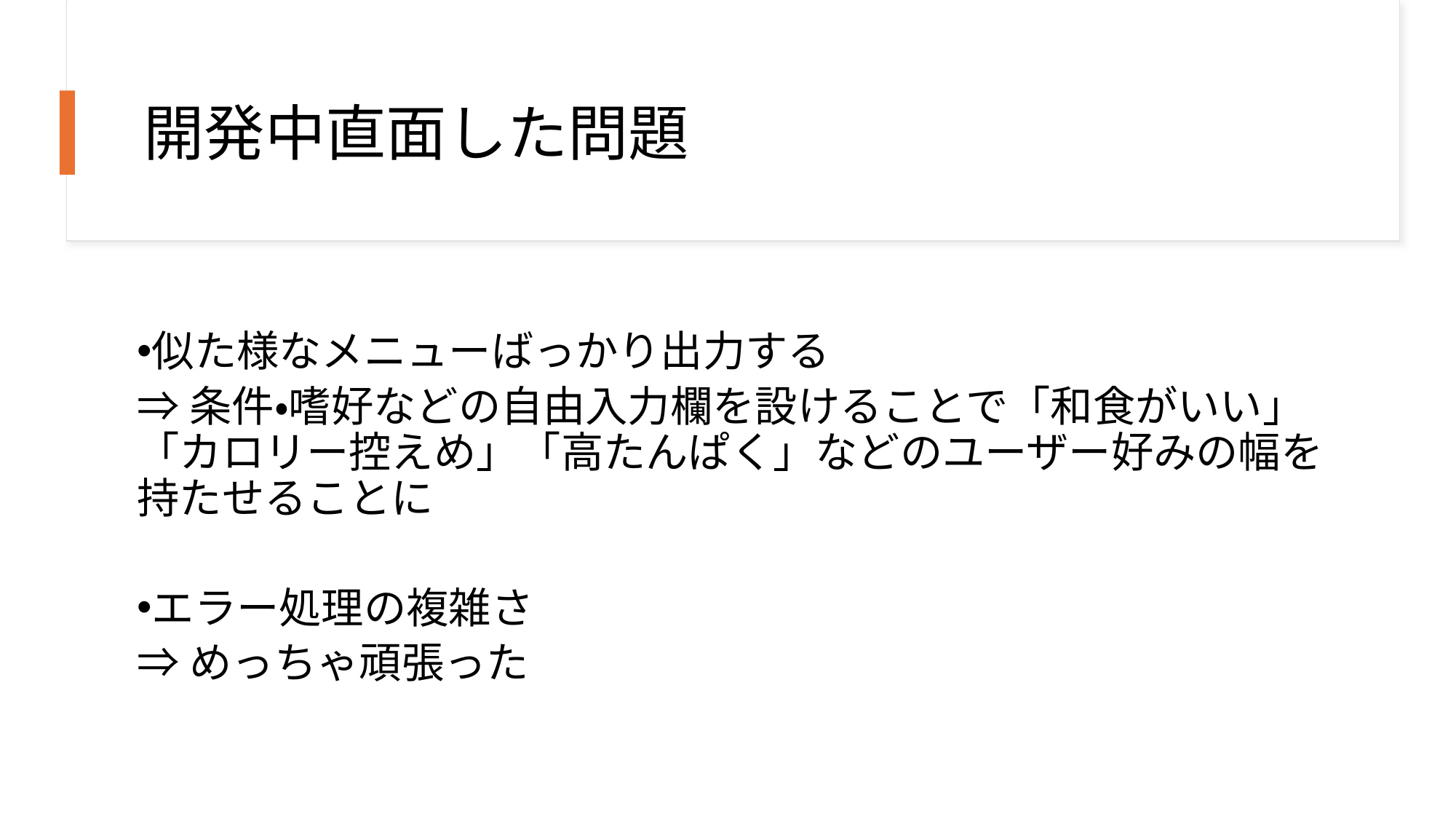

# 開発中直面した問題

似た様なメニューばっかり出力する
⇒条件・嗜好などの自由入力欄を設けることで「和食がいい」「カロリー控えめ」「高たんぱく」などのユーザー好みの幅を持たせることに

エラー処理の複雑さ
⇒めっちゃ頑張った